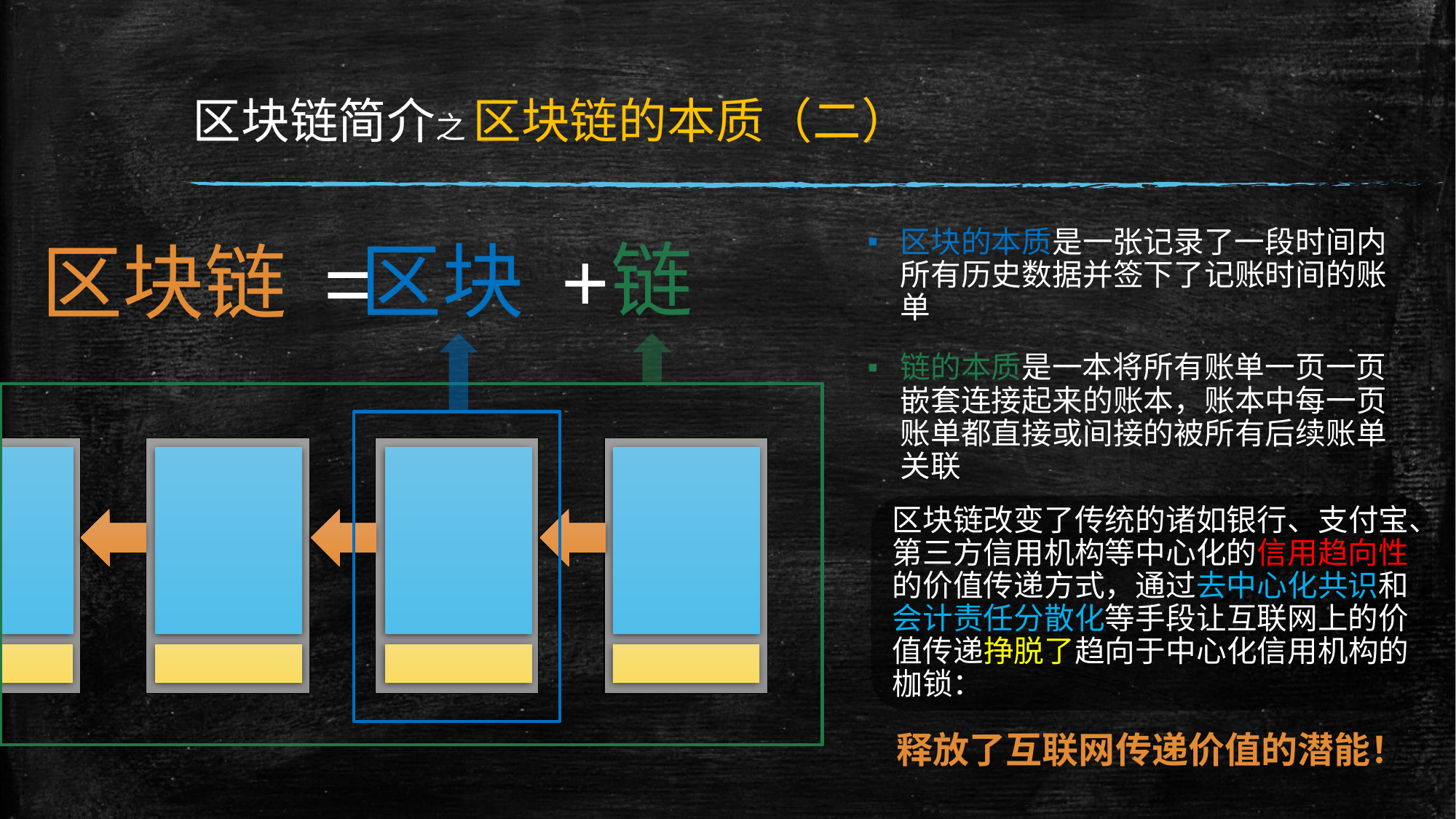

# 区块链简介之 区块链的本质（二）
区块的本质是一张记录了一段时间内所有历史数据并签下了记账时间的账单
链的本质是一本将所有账单一页一页嵌套连接起来的账本，账本中每一页账单都直接或间接的被所有后续账单关联
链
区块 +
区块链 =

区块链改变了传统的诸如银行、支付宝、第三方信用机构等中心化的信用趋向性的价值传递方式，通过去中心化共识和会计责任分散化等手段让互联网上的价值传递挣脱了趋向于中心化信用机构的枷锁：

释放了互联网传递价值的潜能！